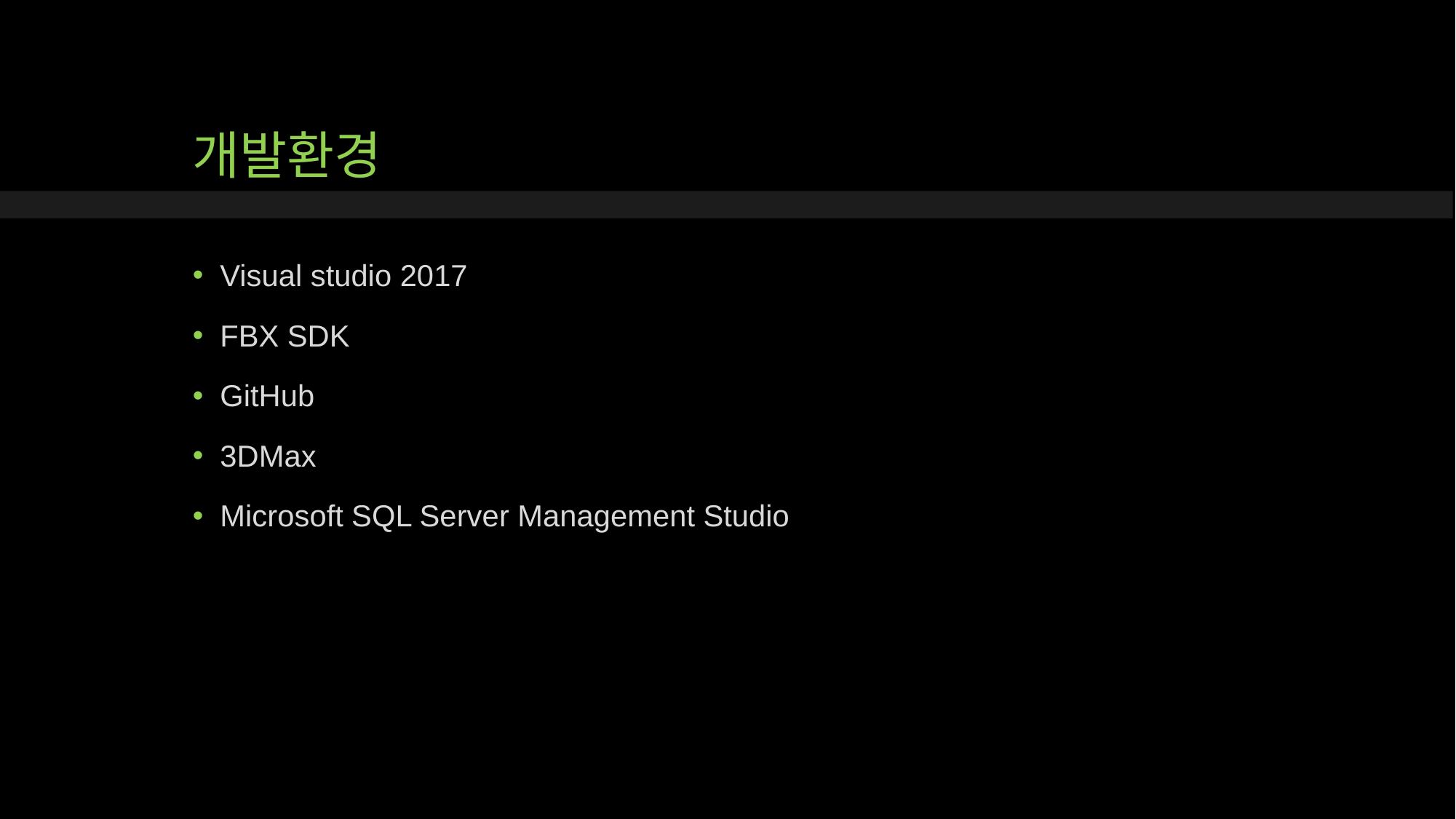

# 개발환경
Visual studio 2017
FBX SDK
GitHub
3DMax
Microsoft SQL Server Management Studio